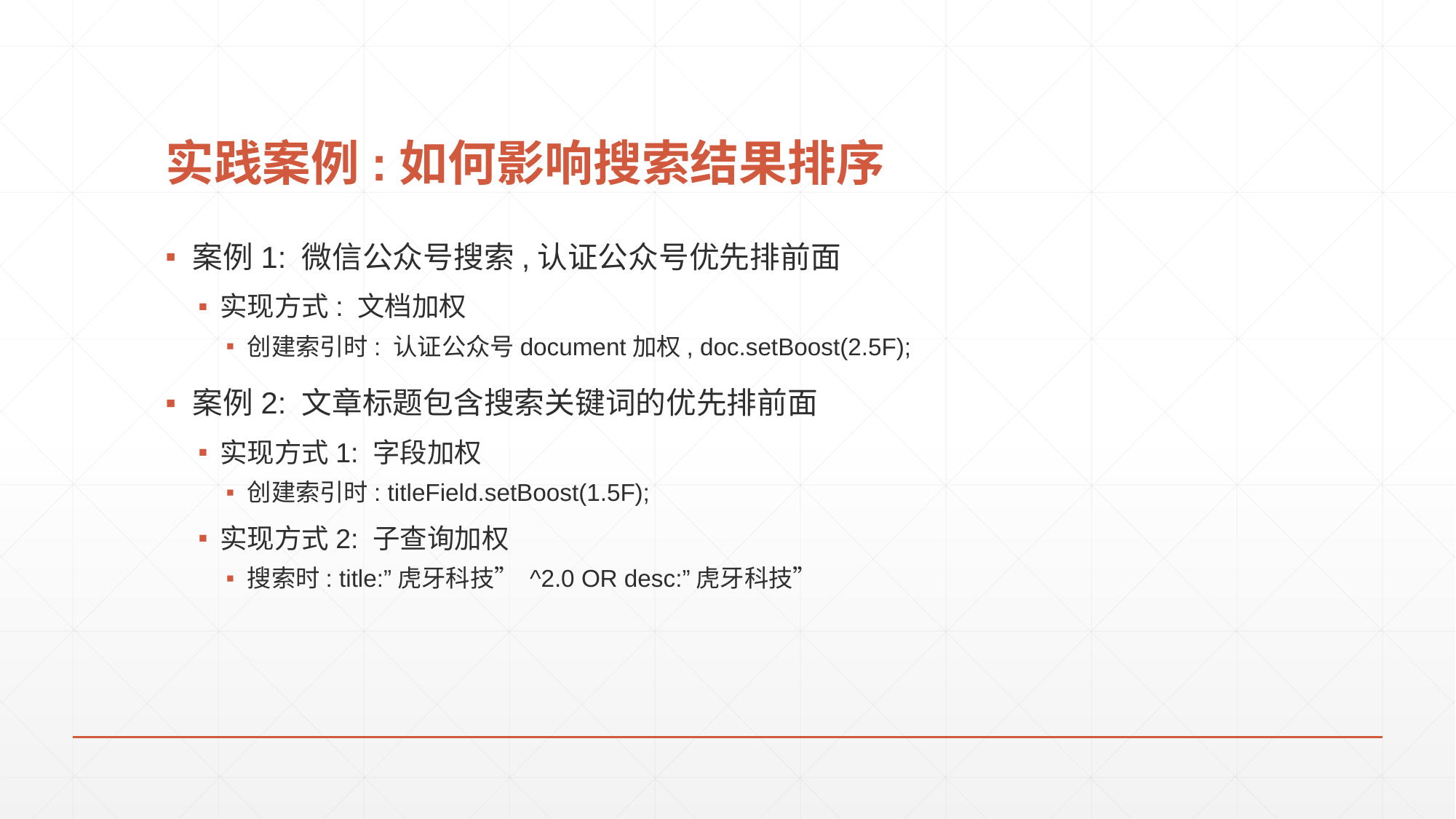

# 实践案例:如何影响搜索结果排序
案例1: 微信公众号搜索,认证公众号优先排前面
实现方式: 文档加权
创建索引时: 认证公众号document加权, doc.setBoost(2.5F);
案例2: 文章标题包含搜索关键词的优先排前面
实现方式1: 字段加权
创建索引时: titleField.setBoost(1.5F);
实现方式2: 子查询加权
搜索时: title:”虎牙科技” ^2.0 OR desc:”虎牙科技”